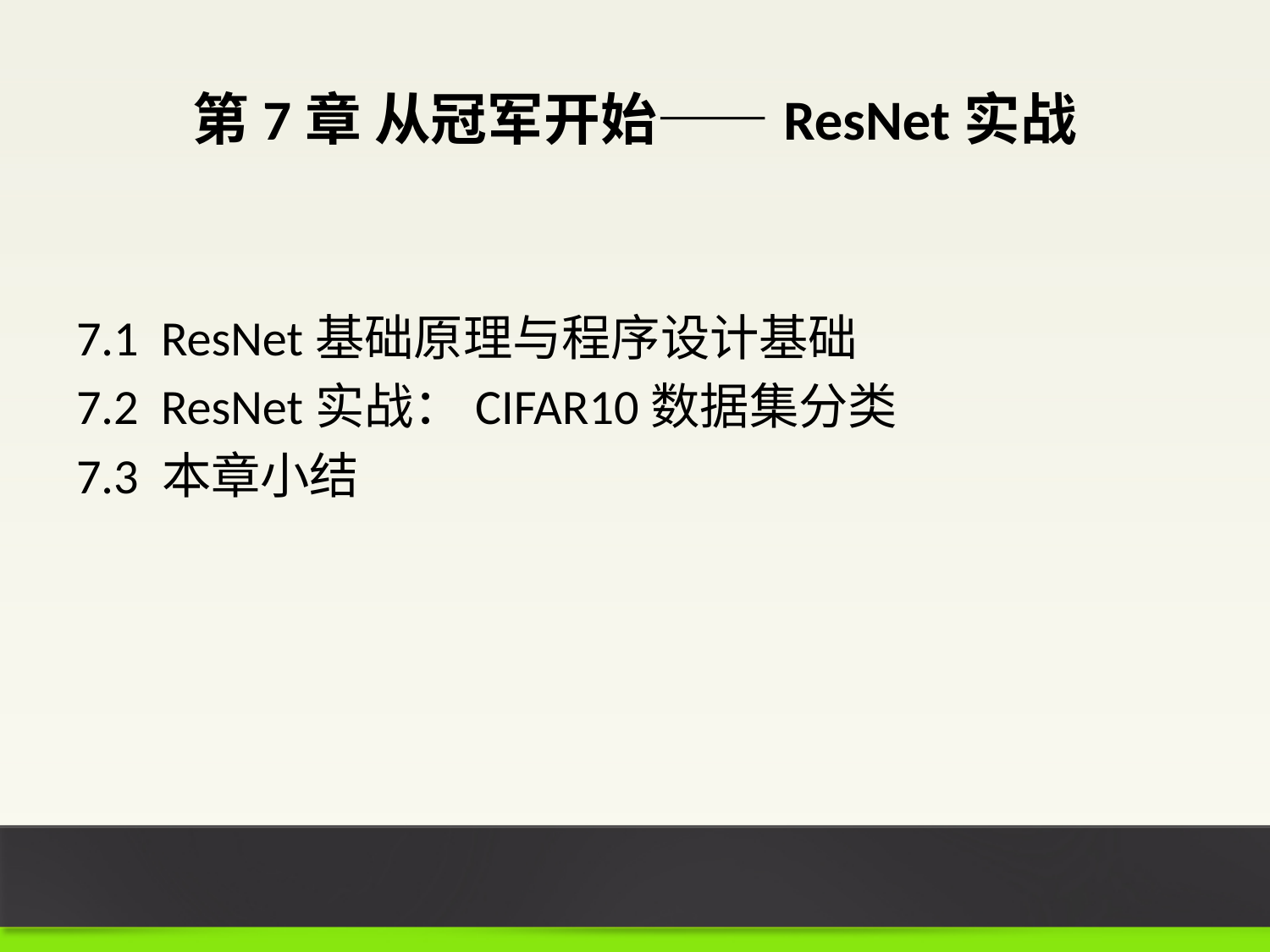

# 第7章 从冠军开始——ResNet实战

7.1  ResNet基础原理与程序设计基础
7.2  ResNet实战：CIFAR10数据集分类
7.3 本章小结